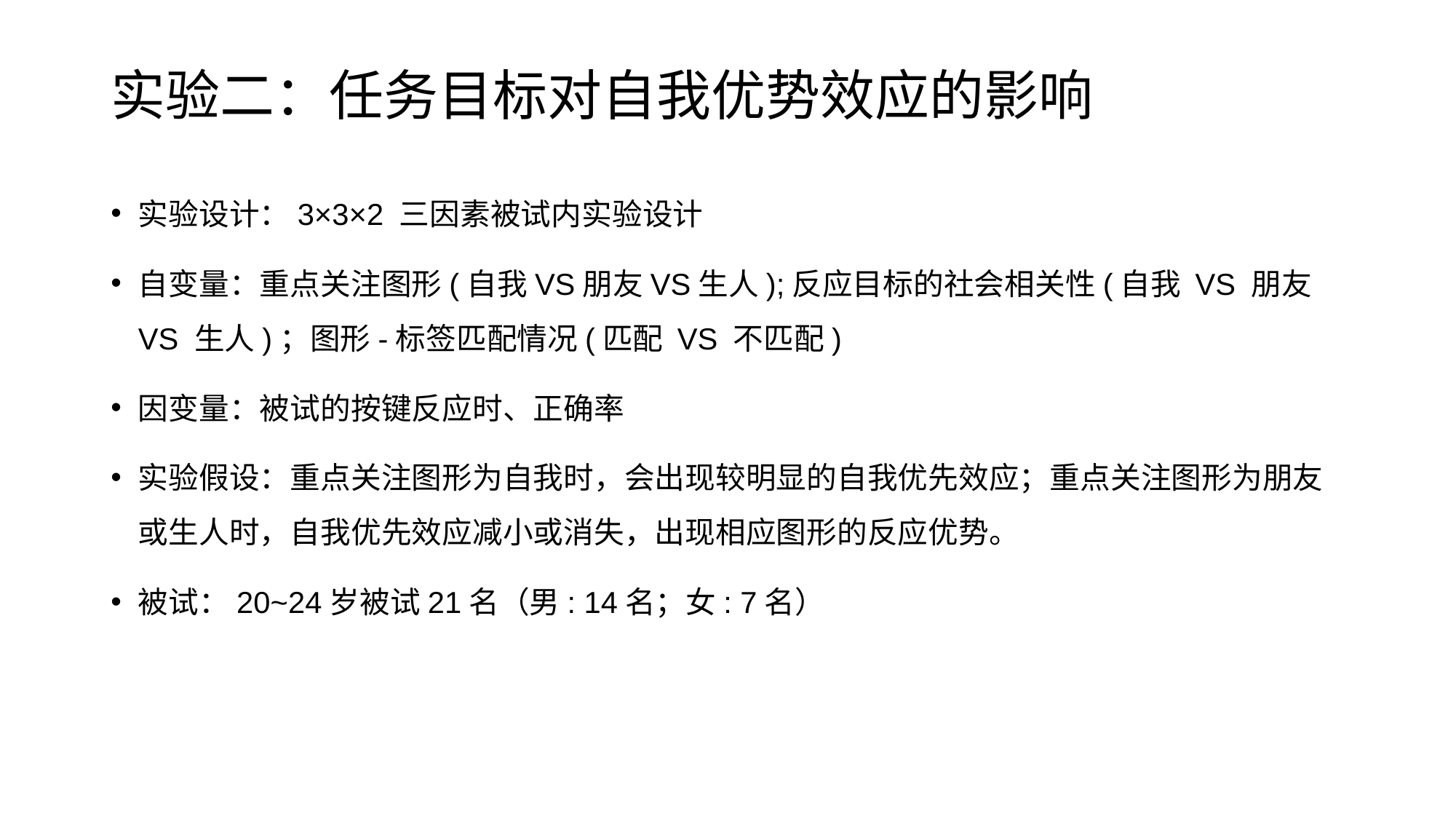

# 实验二：任务目标对自我优势效应的影响
实验设计：3×3×2 三因素被试内实验设计
自变量：重点关注图形(自我VS朋友VS生人);反应目标的社会相关性(自我 VS 朋友 VS 生人)；图形-标签匹配情况(匹配 VS 不匹配)
因变量：被试的按键反应时、正确率
实验假设：重点关注图形为自我时，会出现较明显的自我优先效应；重点关注图形为朋友或生人时，自我优先效应减小或消失，出现相应图形的反应优势。
被试：20~24岁被试21名（男: 14名；女: 7名）